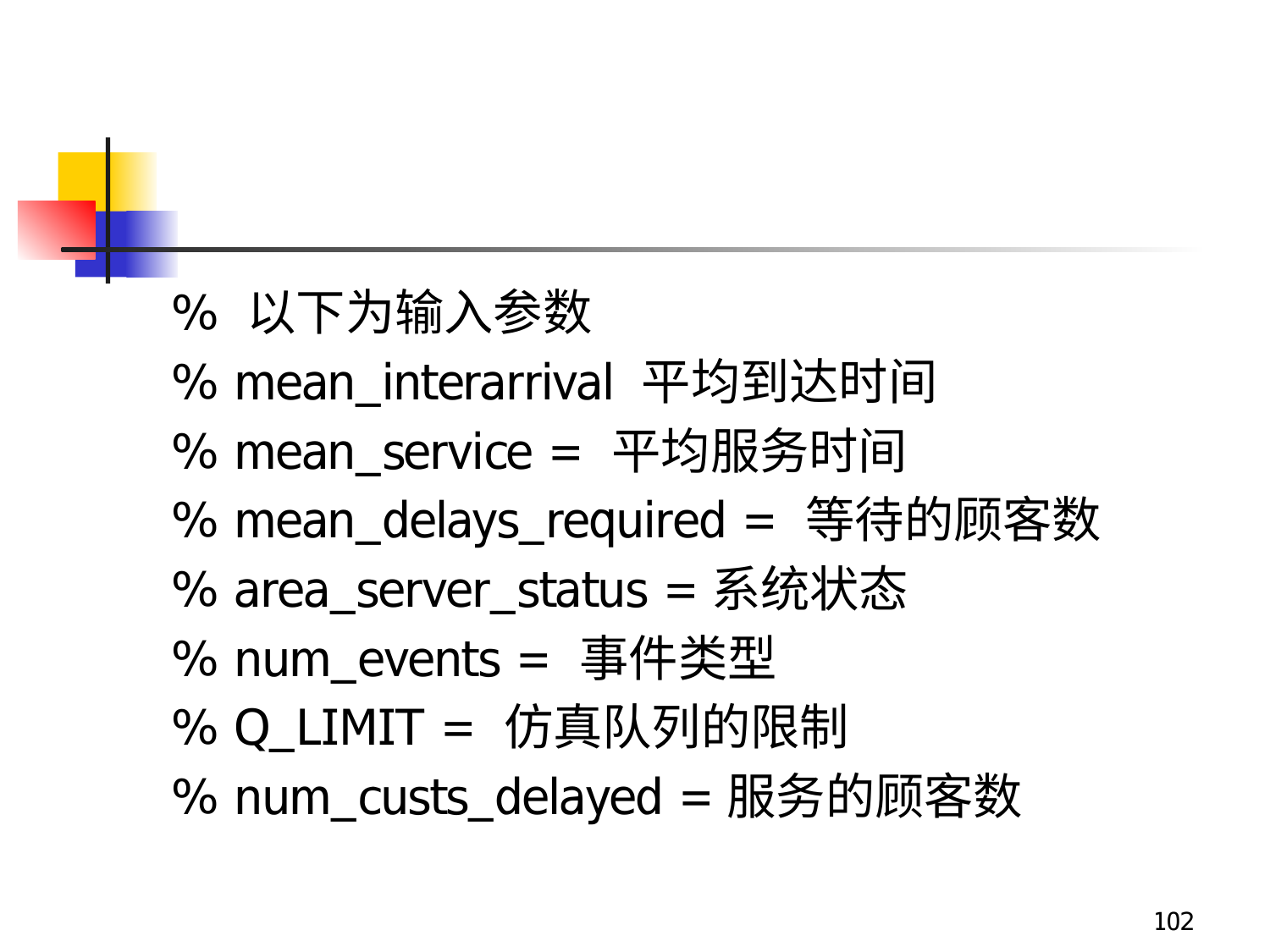

#
% 以下为输入参数
% mean_interarrival 平均到达时间
% mean_service = 平均服务时间
% mean_delays_required = 等待的顾客数
% area_server_status =系统状态
% num_events = 事件类型
% Q_LIMIT = 仿真队列的限制
% num_custs_delayed =服务的顾客数
102